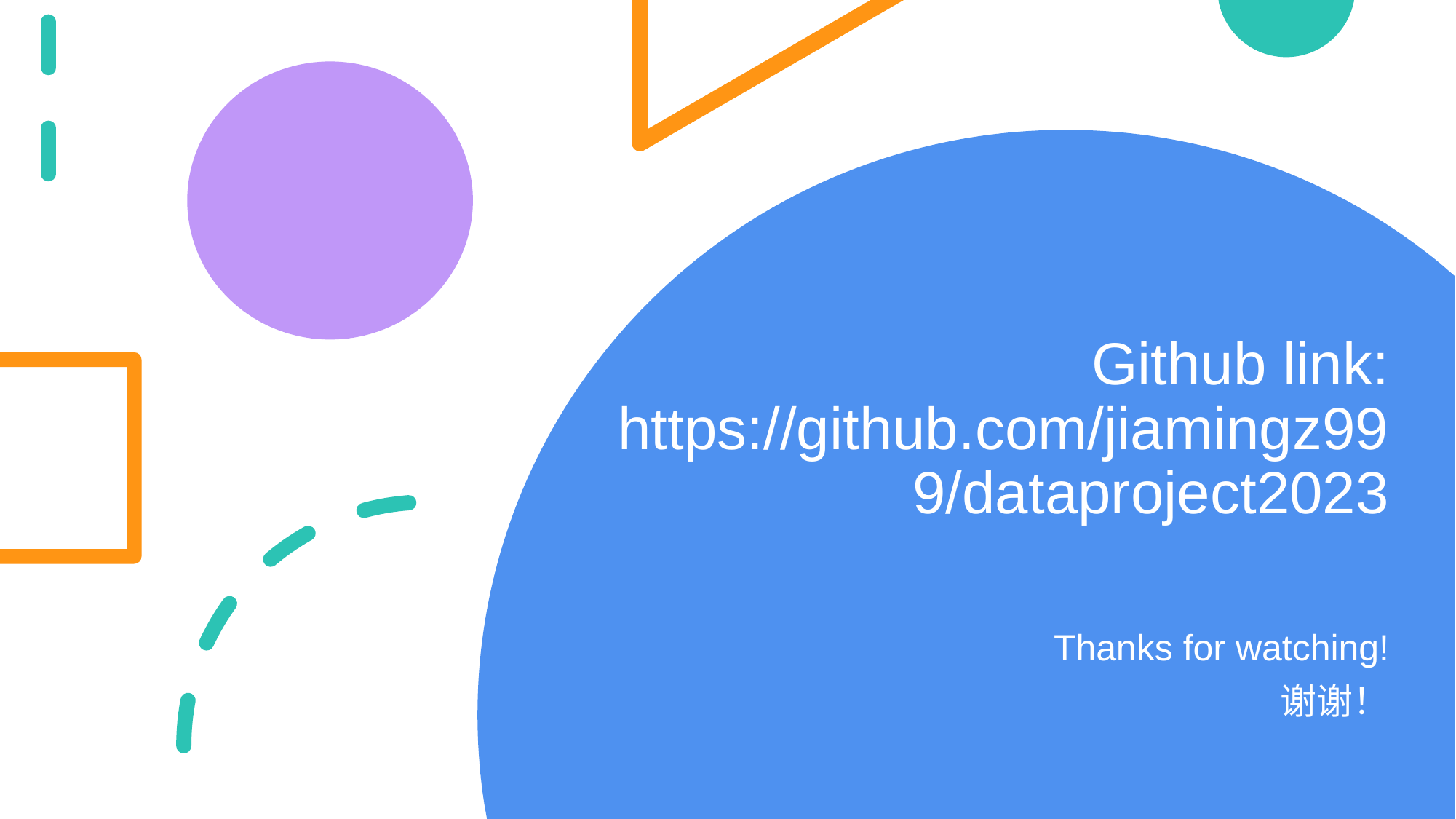

# Github link: https://github.com/jiamingz999/dataproject2023
Thanks for watching!
谢谢！